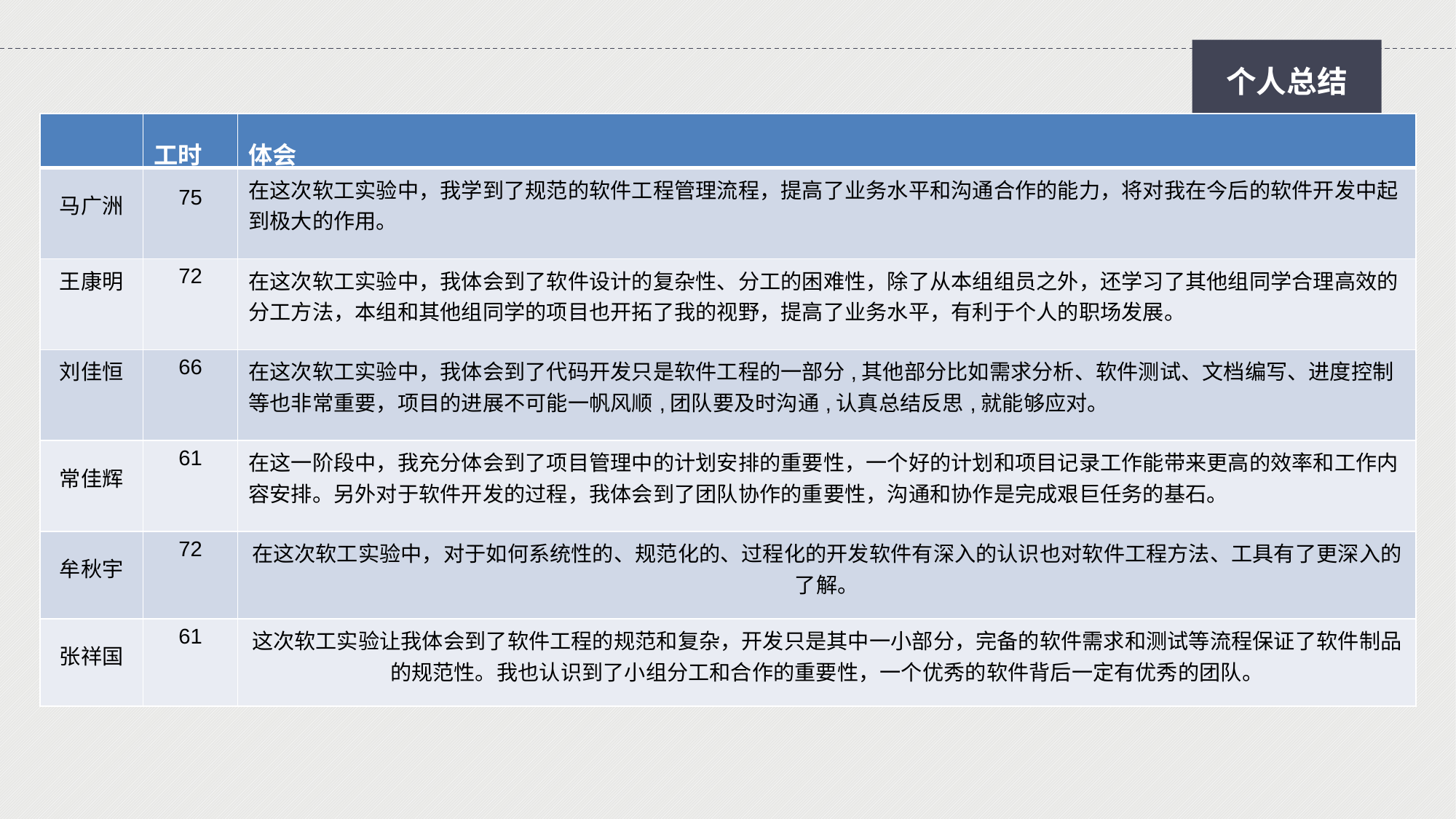

个人总结
|  | 工时 | 体会 |
| --- | --- | --- |
| 马广洲 | 75 | 在这次软工实验中，我学到了规范的软件工程管理流程，提高了业务水平和沟通合作的能力，将对我在今后的软件开发中起到极大的作用。 |
| 王康明 | 72 | 在这次软工实验中，我体会到了软件设计的复杂性、分工的困难性，除了从本组组员之外，还学习了其他组同学合理高效的分工方法，本组和其他组同学的项目也开拓了我的视野，提高了业务水平，有利于个人的职场发展。 |
| 刘佳恒 | 66 | 在这次软工实验中，我体会到了代码开发只是软件工程的一部分,其他部分比如需求分析、软件测试、文档编写、进度控制等也非常重要，项目的进展不可能一帆风顺,团队要及时沟通,认真总结反思,就能够应对。 |
| 常佳辉 | 61 | 在这一阶段中，我充分体会到了项目管理中的计划安排的重要性，一个好的计划和项目记录工作能带来更高的效率和工作内容安排。另外对于软件开发的过程，我体会到了团队协作的重要性，沟通和协作是完成艰巨任务的基石。 |
| 牟秋宇 | 72 | 在这次软工实验中，对于如何系统性的、规范化的、过程化的开发软件有深入的认识也对软件工程方法、工具有了更深入的了解。 |
| 张祥国 | 61 | 这次软工实验让我体会到了软件工程的规范和复杂，开发只是其中一小部分，完备的软件需求和测试等流程保证了软件制品的规范性。我也认识到了小组分工和合作的重要性，一个优秀的软件背后一定有优秀的团队。 |